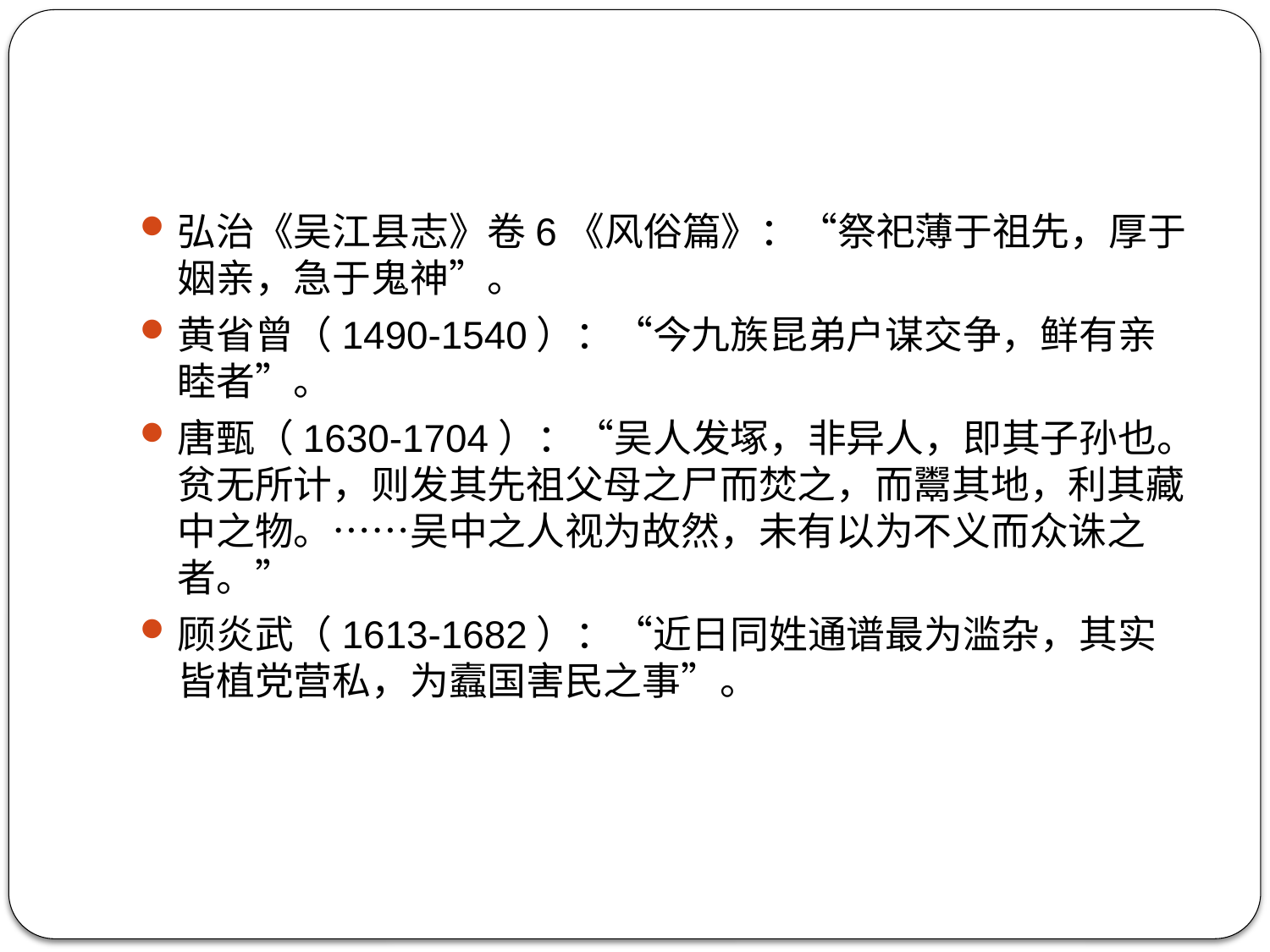

#
弘治《吴江县志》卷6《风俗篇》：“祭祀薄于祖先，厚于姻亲，急于鬼神”。
黄省曾（1490-1540）：“今九族昆弟户谋交争，鲜有亲睦者”。
唐甄（1630-1704）：“吴人发塚，非异人，即其子孙也。贫无所计，则发其先祖父母之尸而焚之，而鬻其地，利其藏中之物。……吴中之人视为故然，未有以为不义而众诛之者。”
顾炎武（1613-1682）：“近日同姓通谱最为滥杂，其实皆植党营私，为蠧国害民之事”。